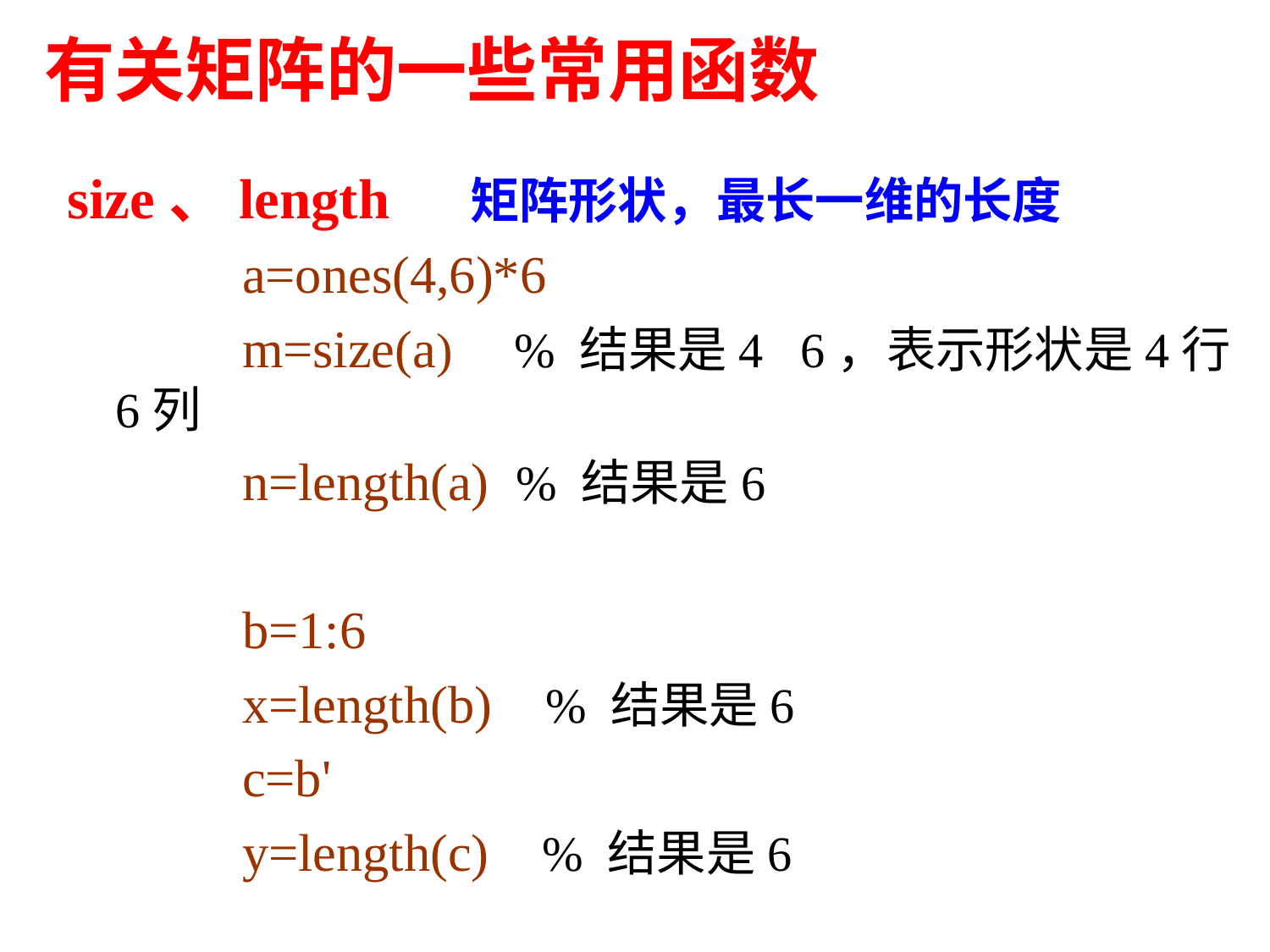

有关矩阵的一些常用函数
size、length     矩阵形状，最长一维的长度
		a=ones(4,6)*6
		m=size(a)     % 结果是4   6，表示形状是4行6列
		n=length(a)  % 结果是6

		b=1:6
		x=length(b)    % 结果是6
		c=b'
		y=length(c)    % 结果是6

38